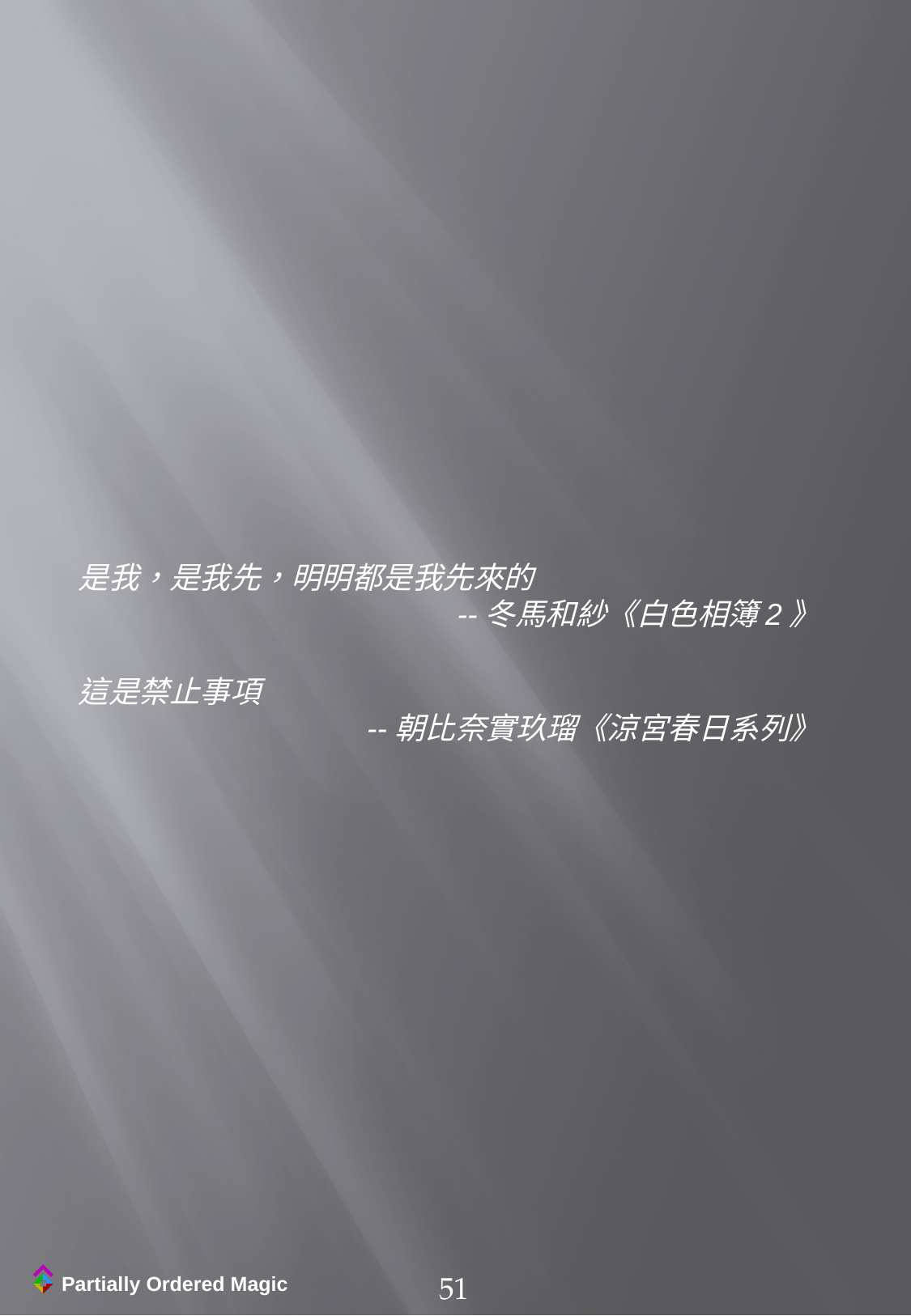

#

是我，是我先，明明都是我先來的
--冬馬和紗《白色相簿2》
這是禁止事項
--朝比奈實玖瑠《涼宮春日系列》